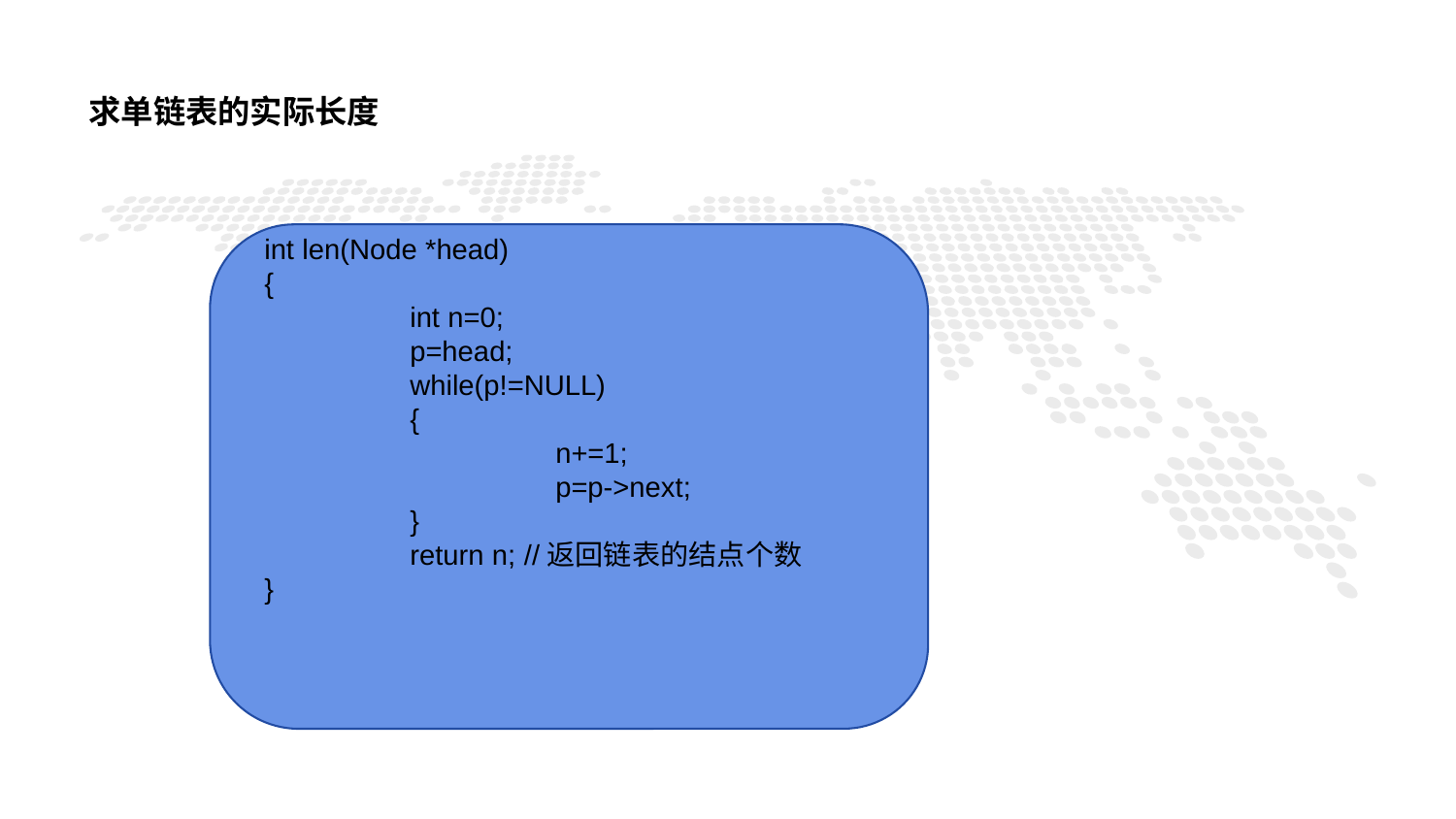

求单链表的实际长度
	int len(Node *head)
	{
		int n=0;
		p=head;
		while(p!=NULL)
		{
			n+=1;
			p=p->next;
		}
		return n; //返回链表的结点个数
	}

1
PART  ONE